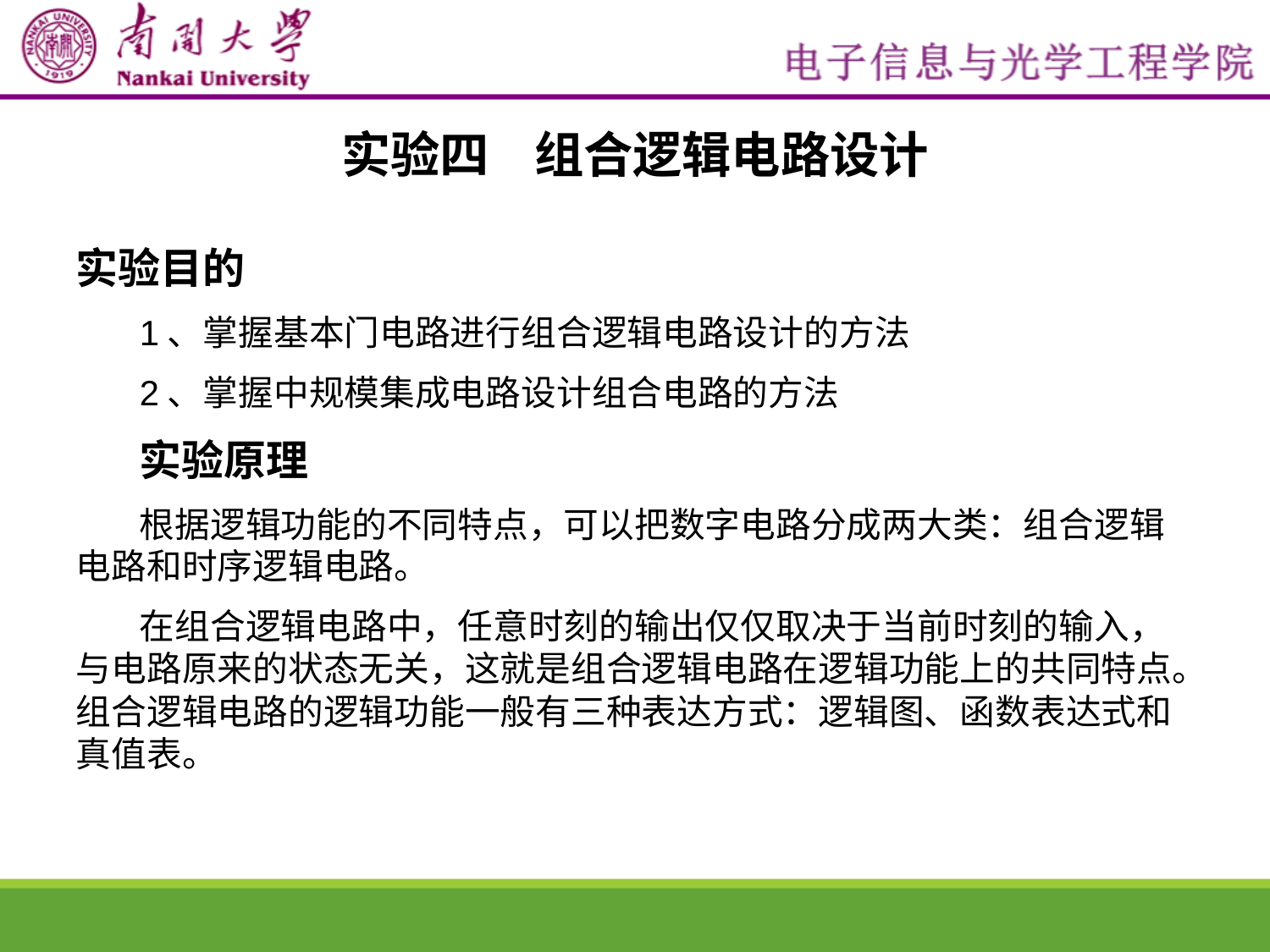

实验四    组合逻辑电路设计
实验目的
1、掌握基本门电路进行组合逻辑电路设计的方法
2、掌握中规模集成电路设计组合电路的方法
实验原理
根据逻辑功能的不同特点，可以把数字电路分成两大类：组合逻辑电路和时序逻辑电路。
在组合逻辑电路中，任意时刻的输出仅仅取决于当前时刻的输入，与电路原来的状态无关，这就是组合逻辑电路在逻辑功能上的共同特点。组合逻辑电路的逻辑功能一般有三种表达方式：逻辑图、函数表达式和真值表。
1